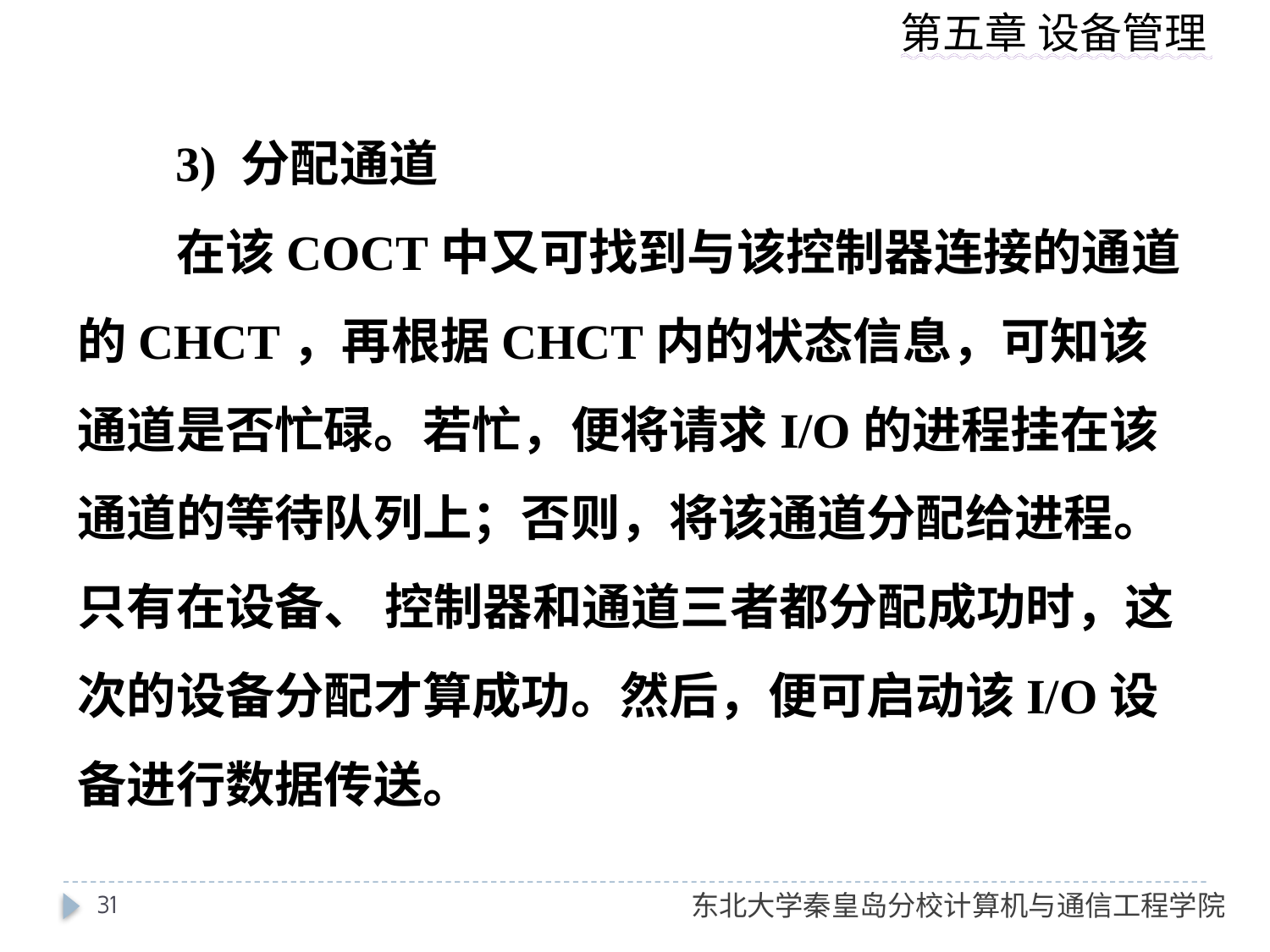

3) 分配通道
　　在该COCT中又可找到与该控制器连接的通道的CHCT，再根据CHCT内的状态信息，可知该通道是否忙碌。若忙，便将请求I/O的进程挂在该通道的等待队列上；否则，将该通道分配给进程。只有在设备、 控制器和通道三者都分配成功时，这次的设备分配才算成功。然后，便可启动该I/O设备进行数据传送。

31